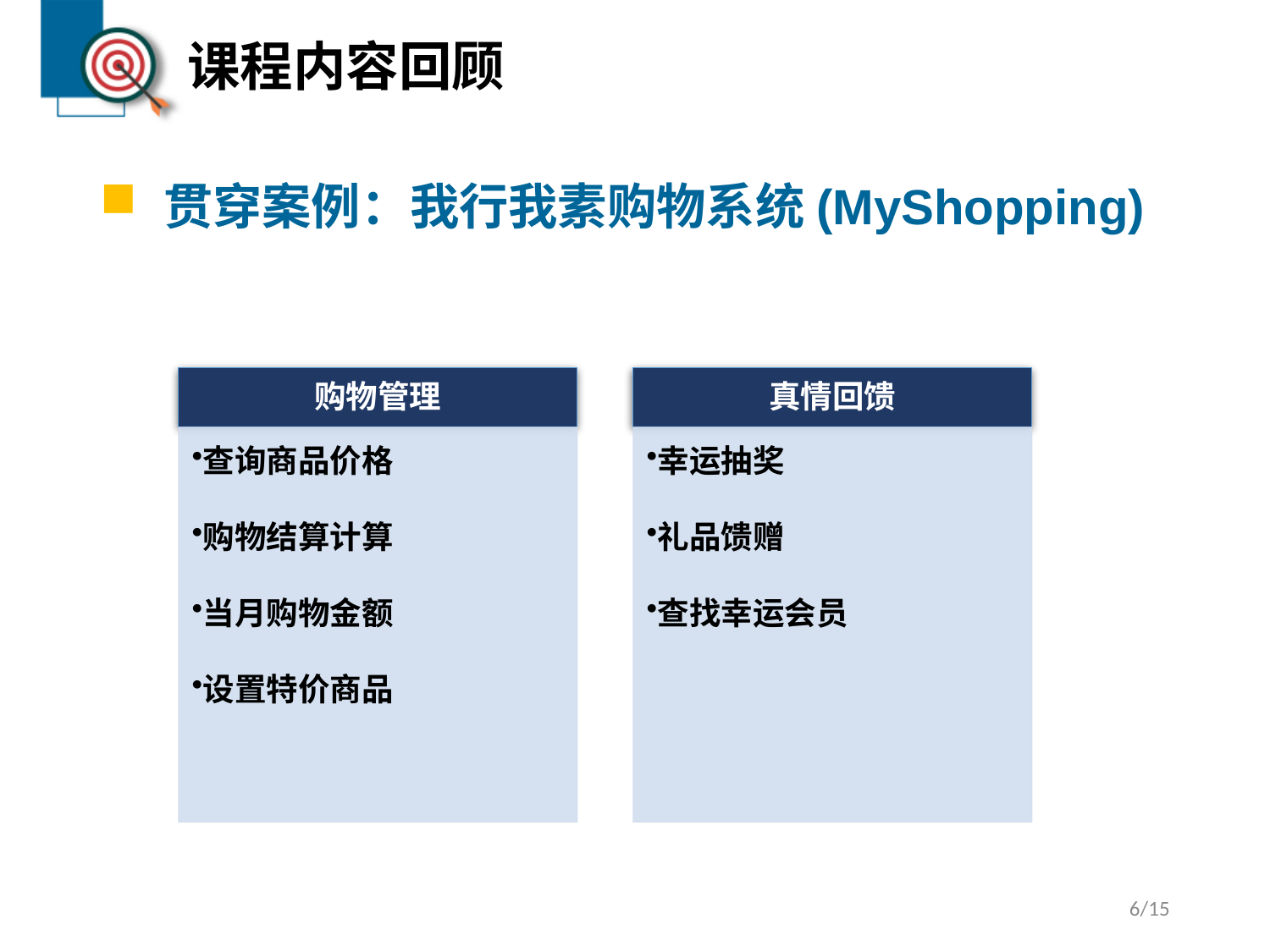

# 课程内容回顾
贯穿案例：我行我素购物系统(MyShopping)
购物管理
查询商品价格

购物结算计算

当月购物金额

设置特价商品

真情回馈
幸运抽奖

礼品馈赠

查找幸运会员

6/15